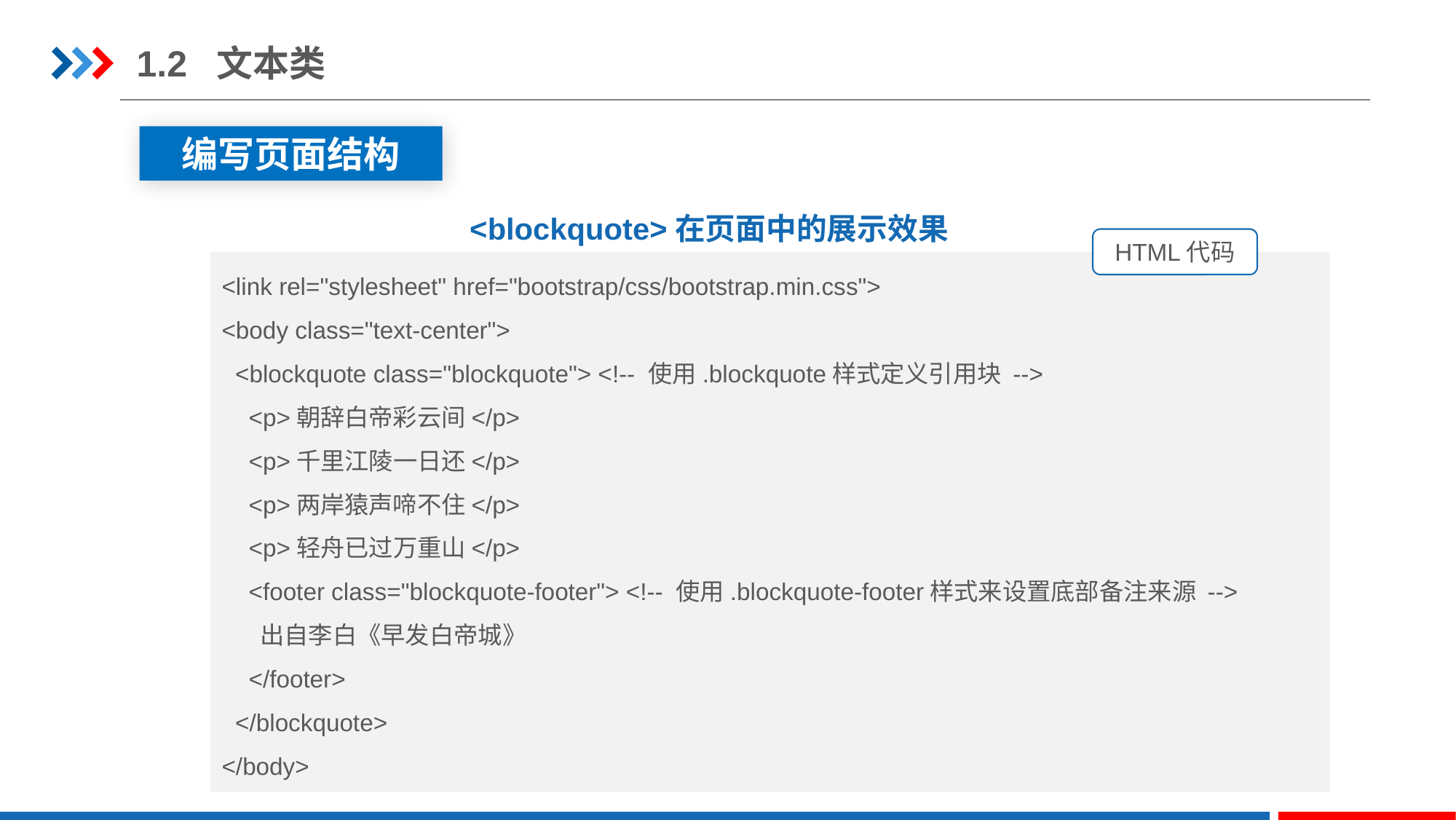

1.2  文本类
编写页面结构
<blockquote>在页面中的展示效果
HTML代码
<link rel="stylesheet" href="bootstrap/css/bootstrap.min.css">
<body class="text-center">
  <blockquote class="blockquote"> <!-- 使用.blockquote样式定义引用块 -->
    <p>朝辞白帝彩云间</p>
    <p>千里江陵一日还</p>
    <p>两岸猿声啼不住</p>
    <p>轻舟已过万重山</p>
    <footer class="blockquote-footer"> <!-- 使用.blockquote-footer样式来设置底部备注来源 -->
      出自李白《早发白帝城》
    </footer>
  </blockquote>
</body>